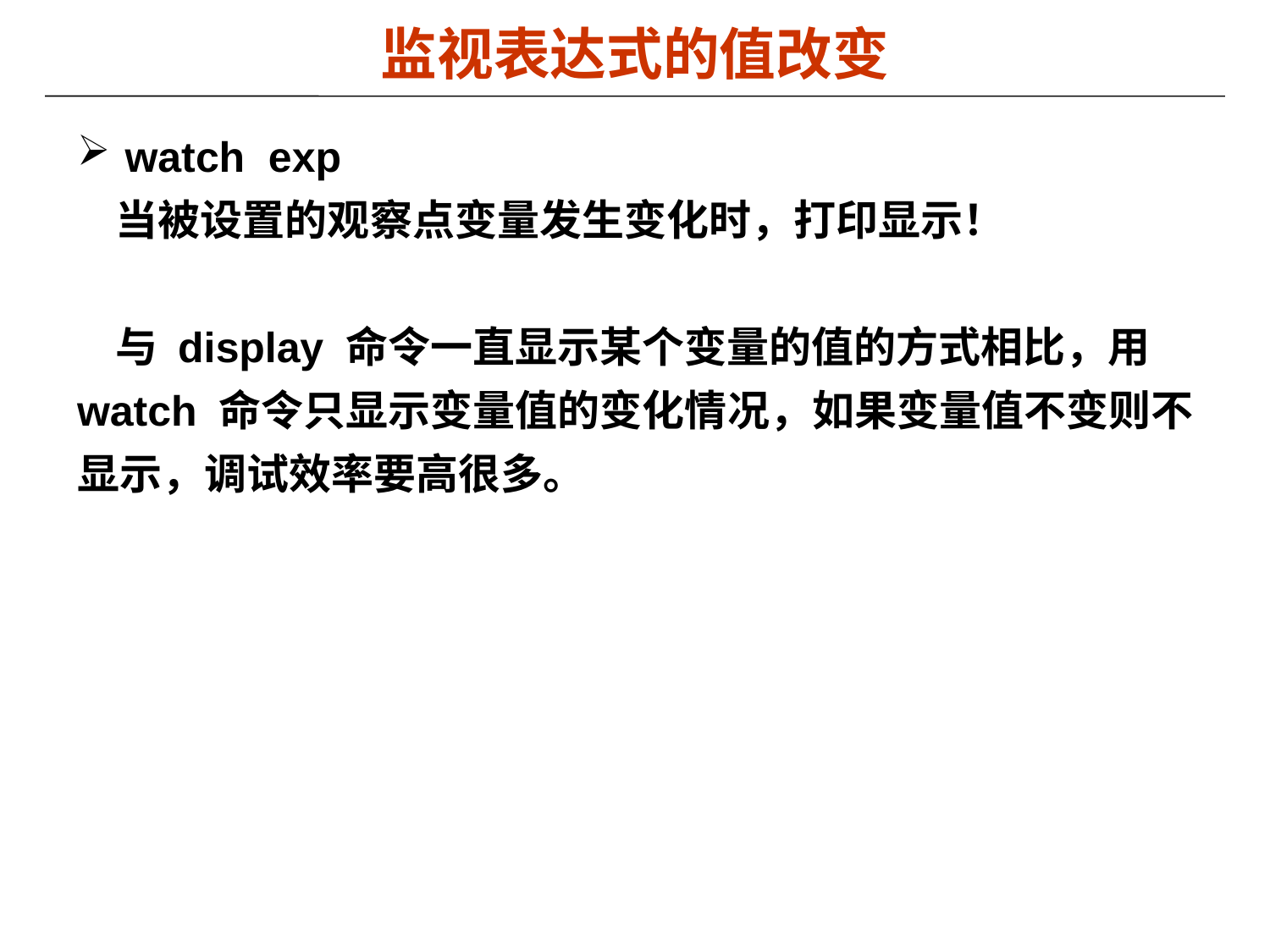

监视表达式的值改变
watch  exp
   当被设置的观察点变量发生变化时，打印显示！

   与 display 命令一直显示某个变量的值的方式相比，用 watch 命令只显示变量值的变化情况，如果变量值不变则不显示，调试效率要高很多。